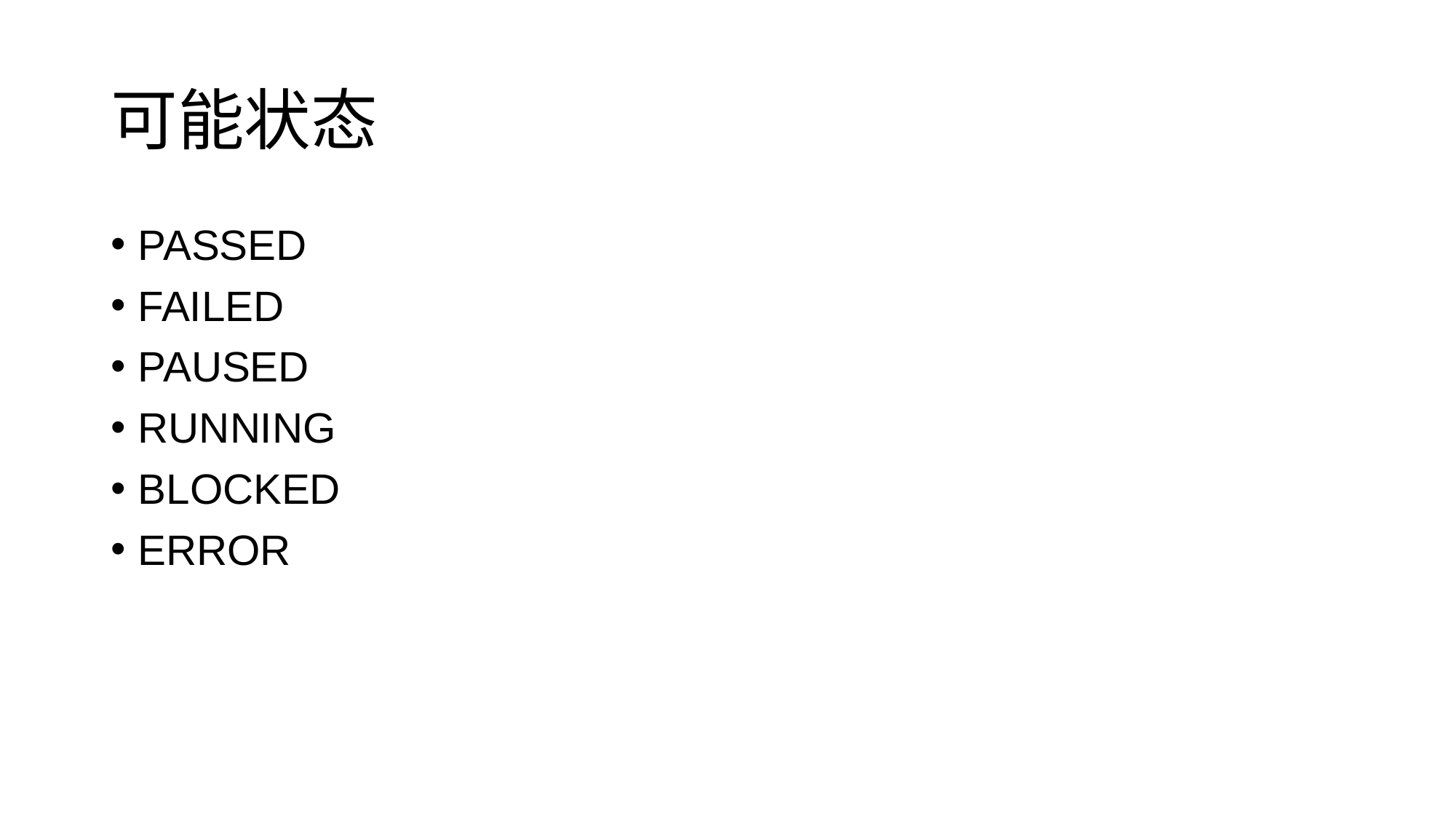

# 可能状态
PASSED
FAILED
PAUSED
RUNNING
BLOCKED
ERROR